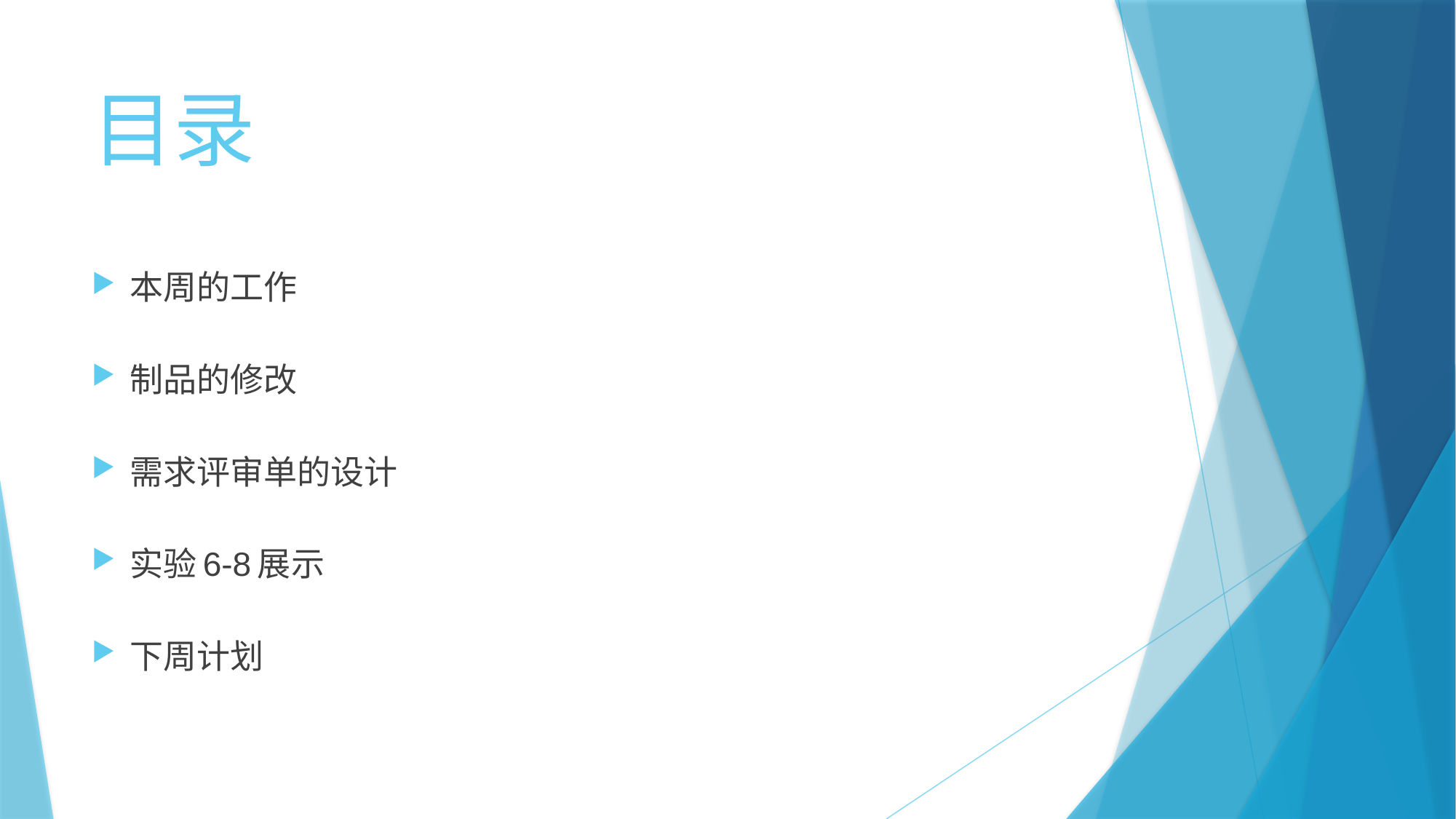

# 目录
本周的工作
制品的修改
需求评审单的设计
实验6-8展示
下周计划